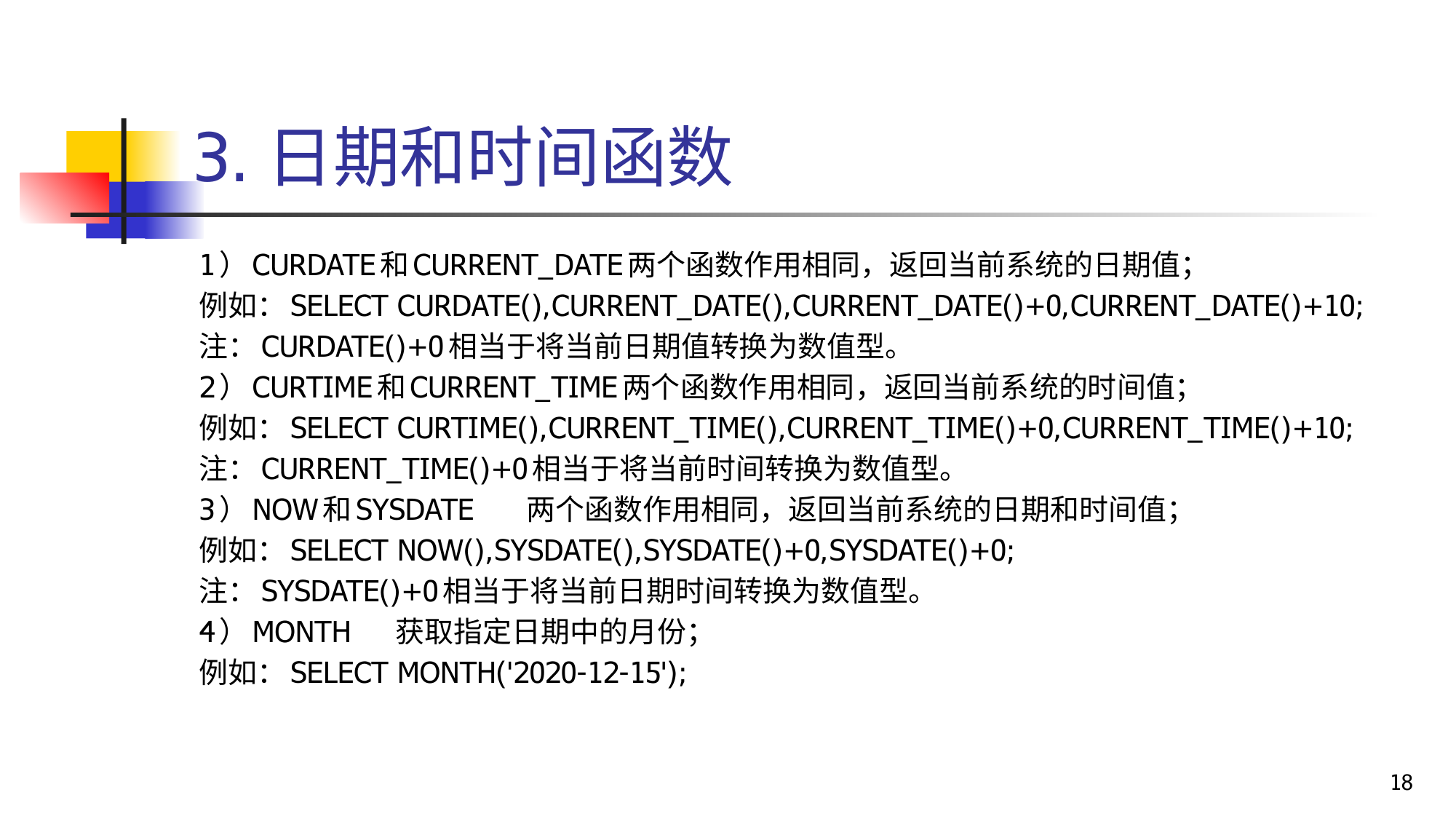

# 3.日期和时间函数
1）CURDATE和CURRENT_DATE两个函数作用相同，返回当前系统的日期值；
例如：SELECT CURDATE(),CURRENT_DATE(),CURRENT_DATE()+0,CURRENT_DATE()+10;
注：CURDATE()+0相当于将当前日期值转换为数值型。
2）CURTIME和CURRENT_TIME两个函数作用相同，返回当前系统的时间值；
例如：SELECT CURTIME(),CURRENT_TIME(),CURRENT_TIME()+0,CURRENT_TIME()+10;
注：CURRENT_TIME()+0相当于将当前时间转换为数值型。
3）NOW和SYSDATE	两个函数作用相同，返回当前系统的日期和时间值；
例如：SELECT NOW(),SYSDATE(),SYSDATE()+0,SYSDATE()+0;
注：SYSDATE()+0相当于将当前日期时间转换为数值型。
4）MONTH	获取指定日期中的月份；
例如：SELECT MONTH('2020-12-15');

18